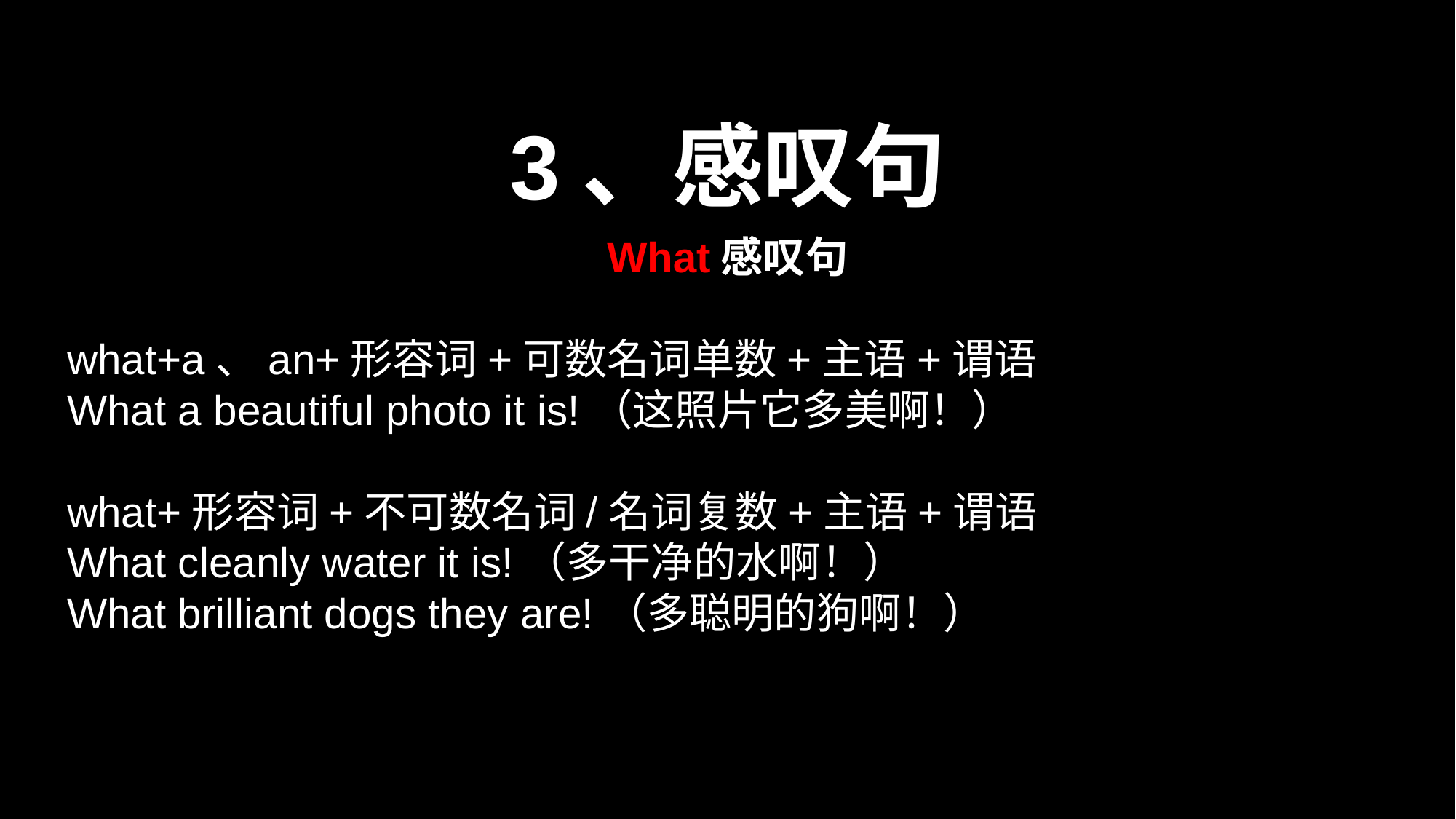

3、感叹句
What感叹句

what+a、an+形容词+可数名词单数+主语+谓语
What a beautiful photo it is!（这照片它多美啊！）

what+形容词+不可数名词/名词复数+主语+谓语
What cleanly water it is!（多干净的水啊！）
What brilliant dogs they are!（多聪明的狗啊！）